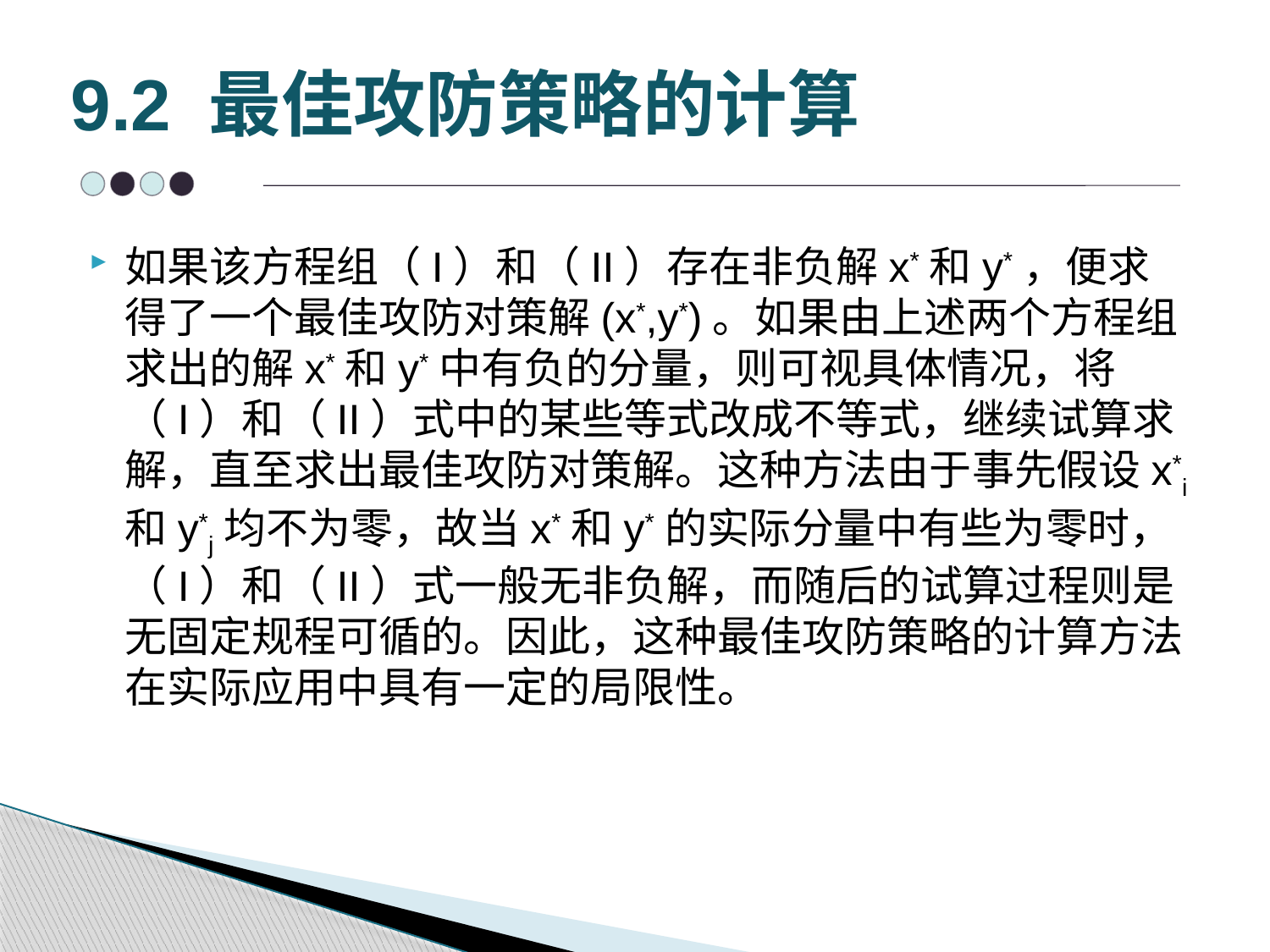

# 9.2 最佳攻防策略的计算

如果该方程组（I）和（II）存在非负解x*和y*，便求得了一个最佳攻防对策解(x*,y*)。如果由上述两个方程组求出的解x*和y*中有负的分量，则可视具体情况，将（I）和（II）式中的某些等式改成不等式，继续试算求解，直至求出最佳攻防对策解。这种方法由于事先假设x*i和y*j均不为零，故当x*和y*的实际分量中有些为零时，（I）和（II）式一般无非负解，而随后的试算过程则是无固定规程可循的。因此，这种最佳攻防策略的计算方法在实际应用中具有一定的局限性。